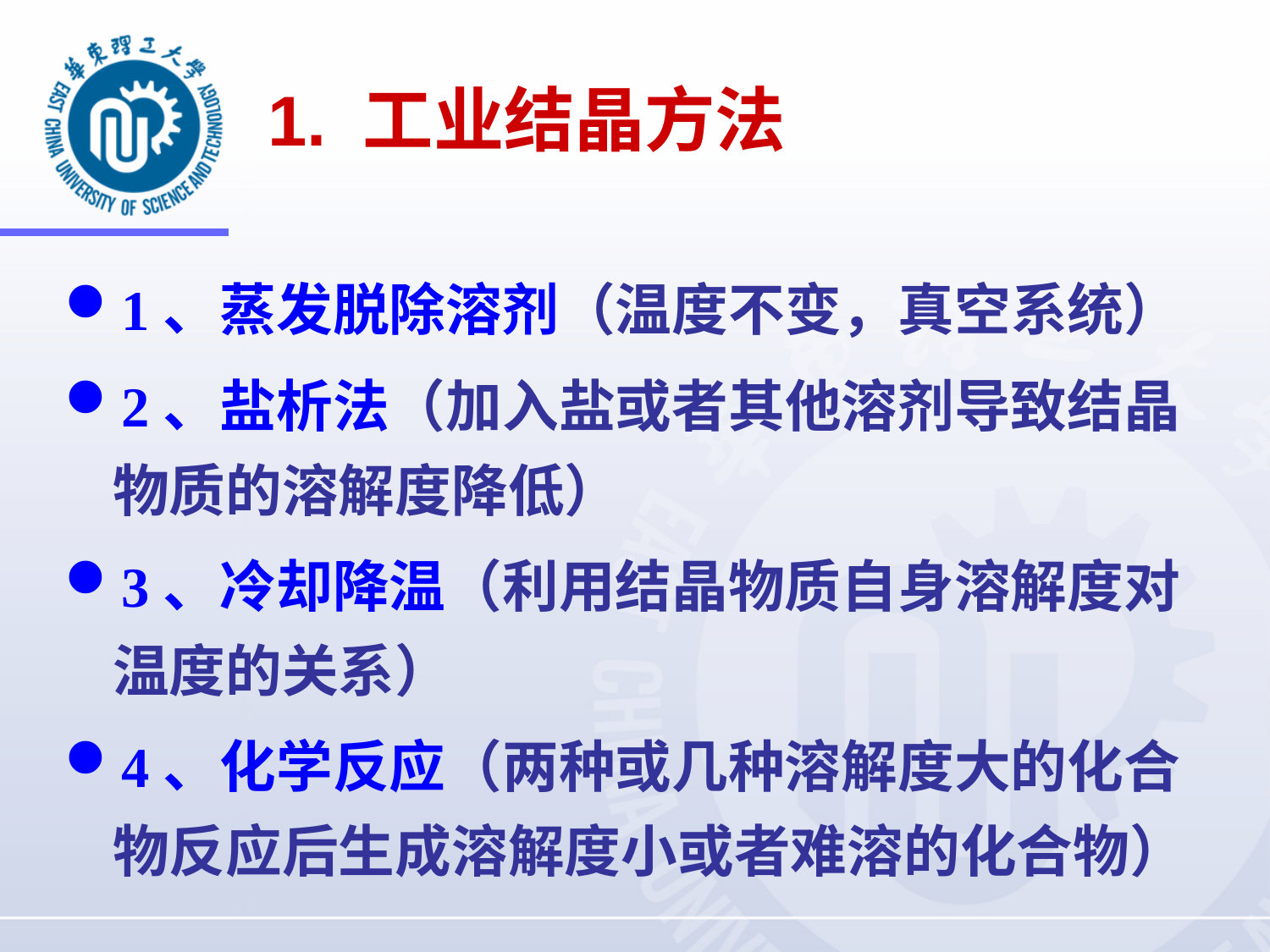

# 1. 工业结晶方法
1、蒸发脱除溶剂（温度不变，真空系统）
2、盐析法（加入盐或者其他溶剂导致结晶物质的溶解度降低）
3、冷却降温（利用结晶物质自身溶解度对温度的关系）
4、化学反应（两种或几种溶解度大的化合物反应后生成溶解度小或者难溶的化合物）